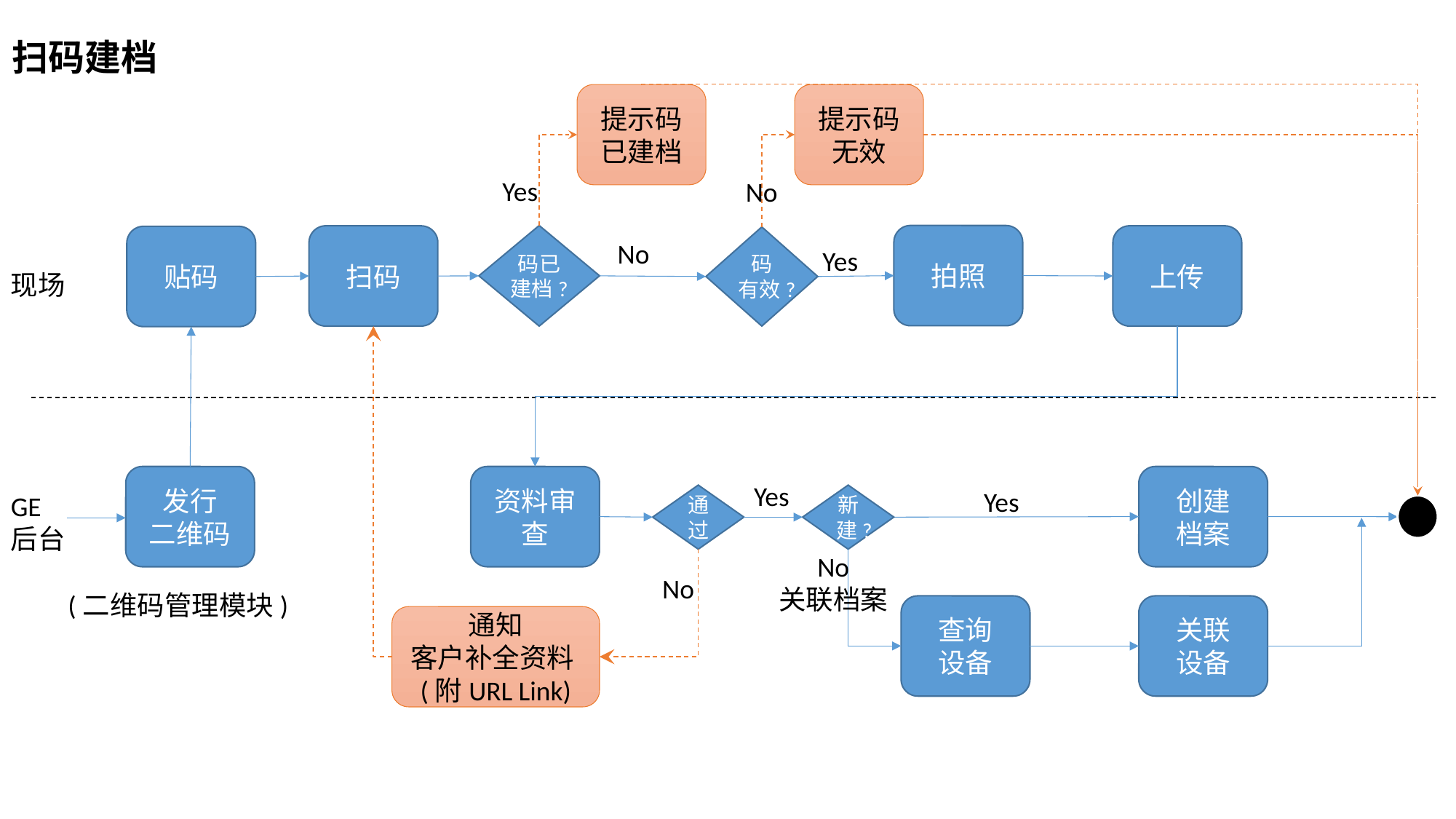

扫码建档
提示码已建档
提示码无效
Yes
No
码已
建档?
拍照
上传
扫码
贴码
码
有效?
No
Yes
现场
发行
二维码
资料审查
创建
档案
Yes
Yes
GE
后台
新建?
通过

No
关联档案
No
(二维码管理模块)
查询
设备
关联
设备
通知
客户补全资料(附URL Link)